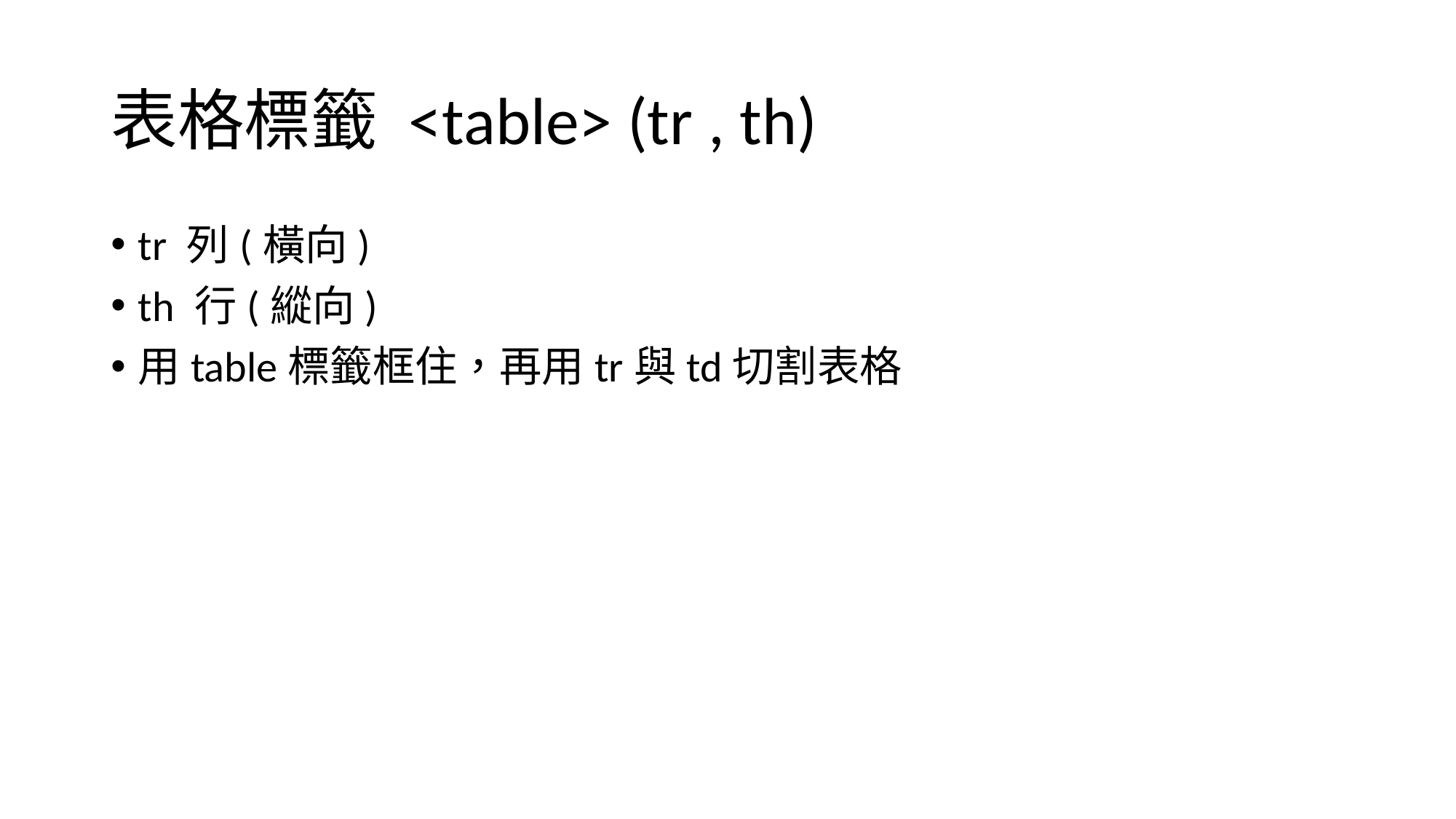

# 表格標籤 <table> (tr , th)
tr 列(橫向)
th 行(縱向)
用table標籤框住，再用tr與td切割表格